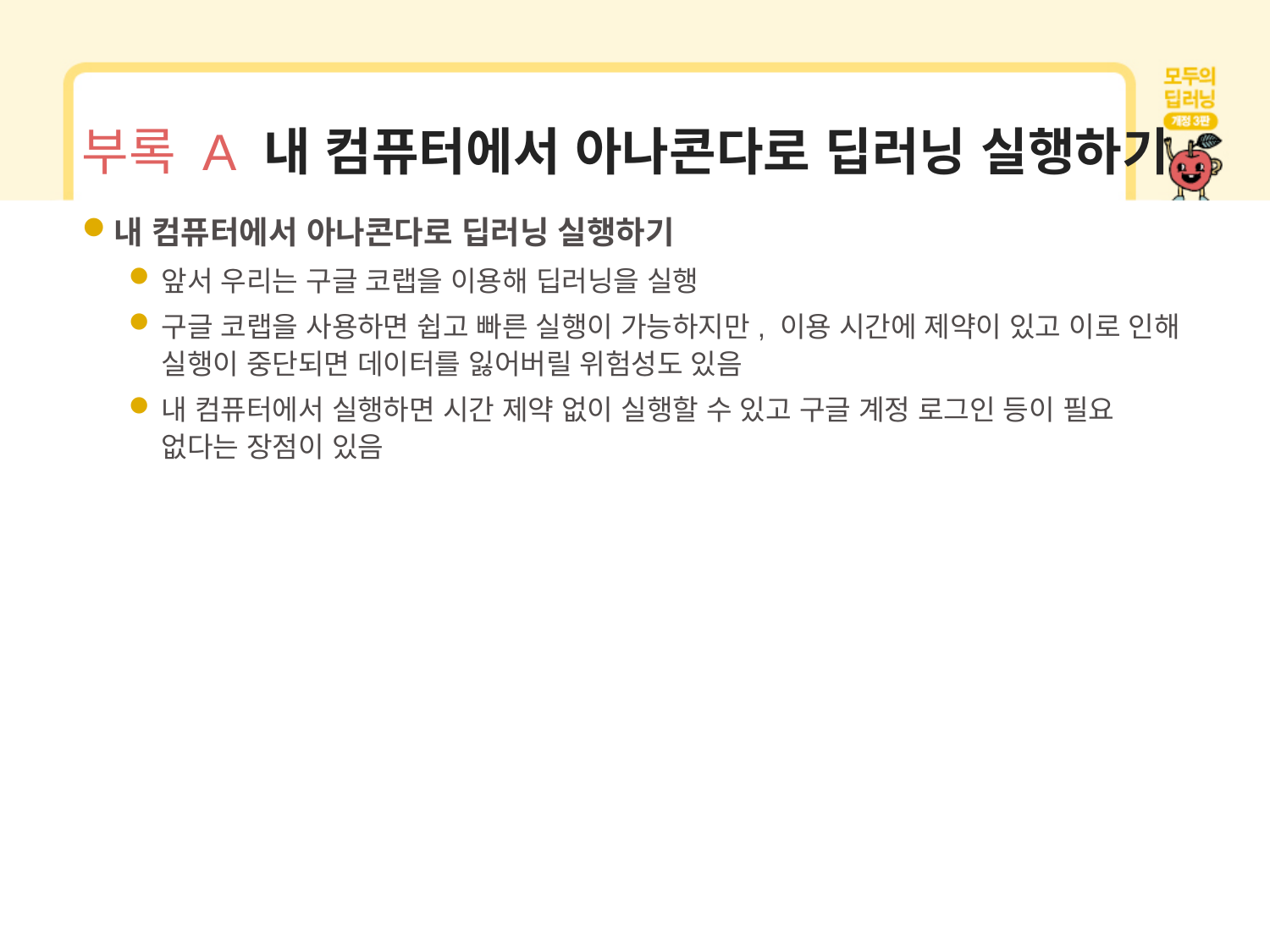

# 부록 A 내 컴퓨터에서 아나콘다로 딥러닝 실행하기
내 컴퓨터에서 아나콘다로 딥러닝 실행하기
앞서 우리는 구글 코랩을 이용해 딥러닝을 실행
구글 코랩을 사용하면 쉽고 빠른 실행이 가능하지만, 이용 시간에 제약이 있고 이로 인해 실행이 중단되면 데이터를 잃어버릴 위험성도 있음
내 컴퓨터에서 실행하면 시간 제약 없이 실행할 수 있고 구글 계정 로그인 등이 필요 없다는 장점이 있음